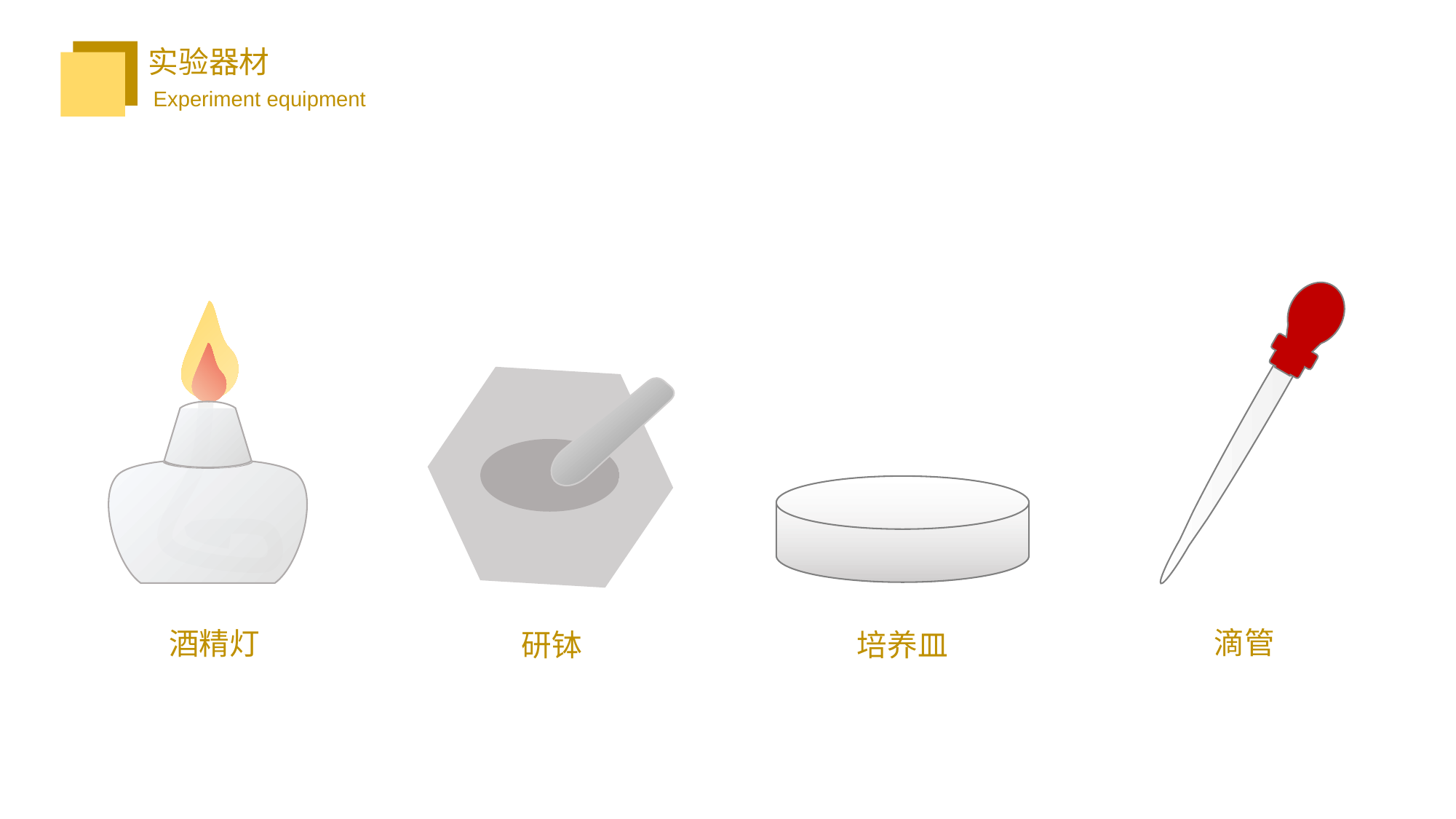

实验器材

 Experiment equipment

滴管
酒精灯
研钵
培养皿